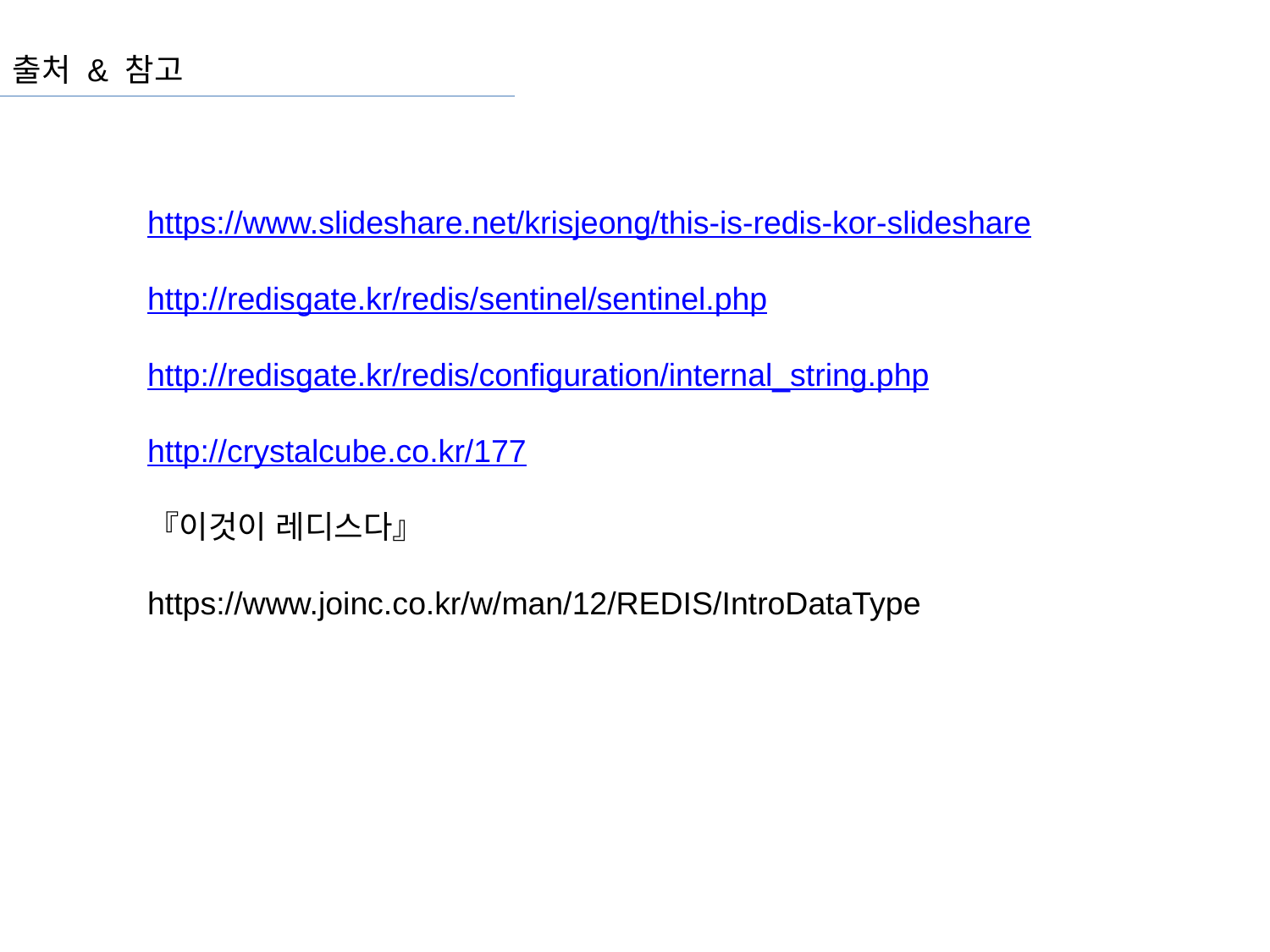

출처 & 참고
https://www.slideshare.net/krisjeong/this-is-redis-kor-slideshare

http://redisgate.kr/redis/sentinel/sentinel.php

http://redisgate.kr/redis/configuration/internal_string.php

http://crystalcube.co.kr/177

『이것이 레디스다』

https://www.joinc.co.kr/w/man/12/REDIS/IntroDataType